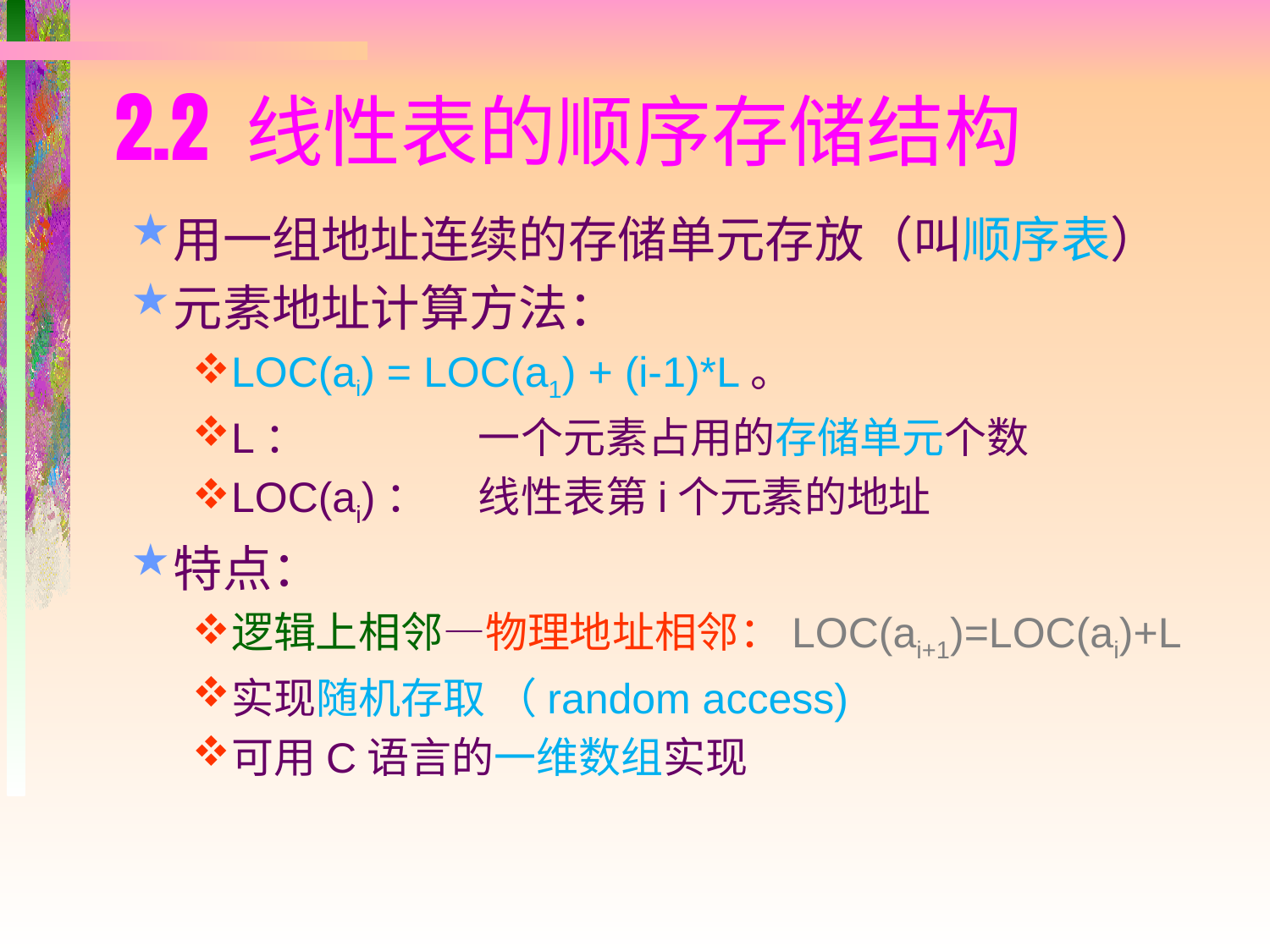

# 2.2 线性表的顺序存储结构
用一组地址连续的存储单元存放（叫顺序表）
元素地址计算方法：
LOC(ai) = LOC(a1) + (i-1)*L。
L： 		一个元素占用的存储单元个数
LOC(ai)：	线性表第i个元素的地址
特点：
逻辑上相邻—物理地址相邻：LOC(ai+1)=LOC(ai)+L
实现随机存取 （random access)
可用C语言的一维数组实现